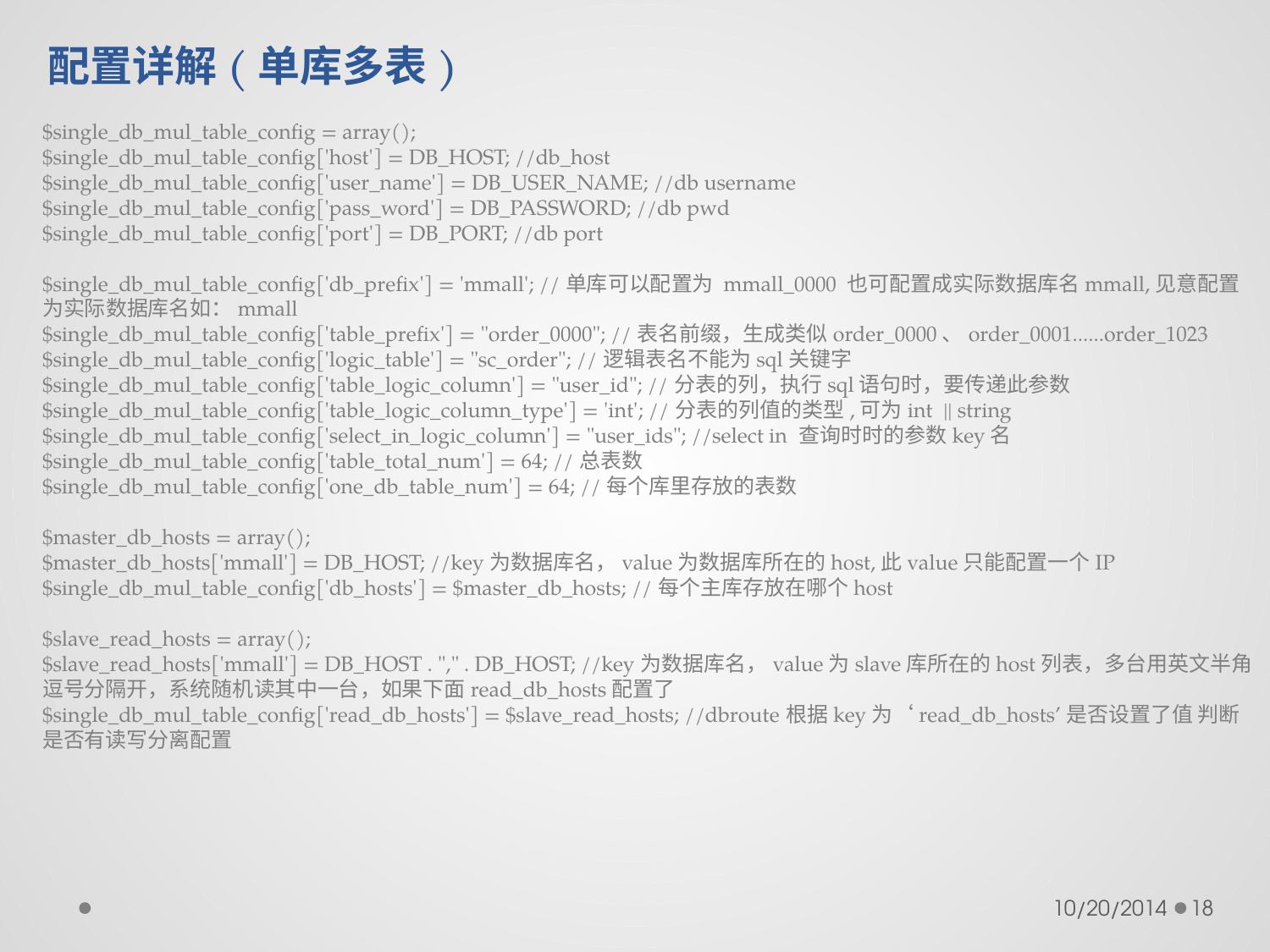

配置详解(单库多表)
$single_db_mul_table_config = array();
$single_db_mul_table_config['host'] = DB_HOST; //db_host
$single_db_mul_table_config['user_name'] = DB_USER_NAME; //db username
$single_db_mul_table_config['pass_word'] = DB_PASSWORD; //db pwd
$single_db_mul_table_config['port'] = DB_PORT; //db port

$single_db_mul_table_config['db_prefix'] = 'mmall'; //单库可以配置为 mmall_0000 也可配置成实际数据库名mmall,见意配置为实际数据库名如：mmall
$single_db_mul_table_config['table_prefix'] = "order_0000"; //表名前缀，生成类似order_0000、order_0001......order_1023
$single_db_mul_table_config['logic_table'] = "sc_order"; //逻辑表名不能为sql关键字
$single_db_mul_table_config['table_logic_column'] = "user_id"; //分表的列，执行sql语句时，要传递此参数
$single_db_mul_table_config['table_logic_column_type'] = 'int'; //分表的列值的类型,可为int  || string
$single_db_mul_table_config['select_in_logic_column'] = "user_ids"; //select in 查询时时的参数key名
$single_db_mul_table_config['table_total_num'] = 64; //总表数
$single_db_mul_table_config['one_db_table_num'] = 64; //每个库里存放的表数

$master_db_hosts = array();
$master_db_hosts['mmall'] = DB_HOST; //key为数据库名，value为数据库所在的host,此value只能配置一个IP
$single_db_mul_table_config['db_hosts'] = $master_db_hosts; //每个主库存放在哪个host

$slave_read_hosts = array();
$slave_read_hosts['mmall'] = DB_HOST . "," . DB_HOST; //key为数据库名，value为slave库所在的host列表，多台用英文半角逗号分隔开，系统随机读其中一台，如果下面read_db_hosts配置了
$single_db_mul_table_config['read_db_hosts'] = $slave_read_hosts; //dbroute根据key为‘read_db_hosts’是否设置了值 判断是否有读写分离配置
10/20/2014
18